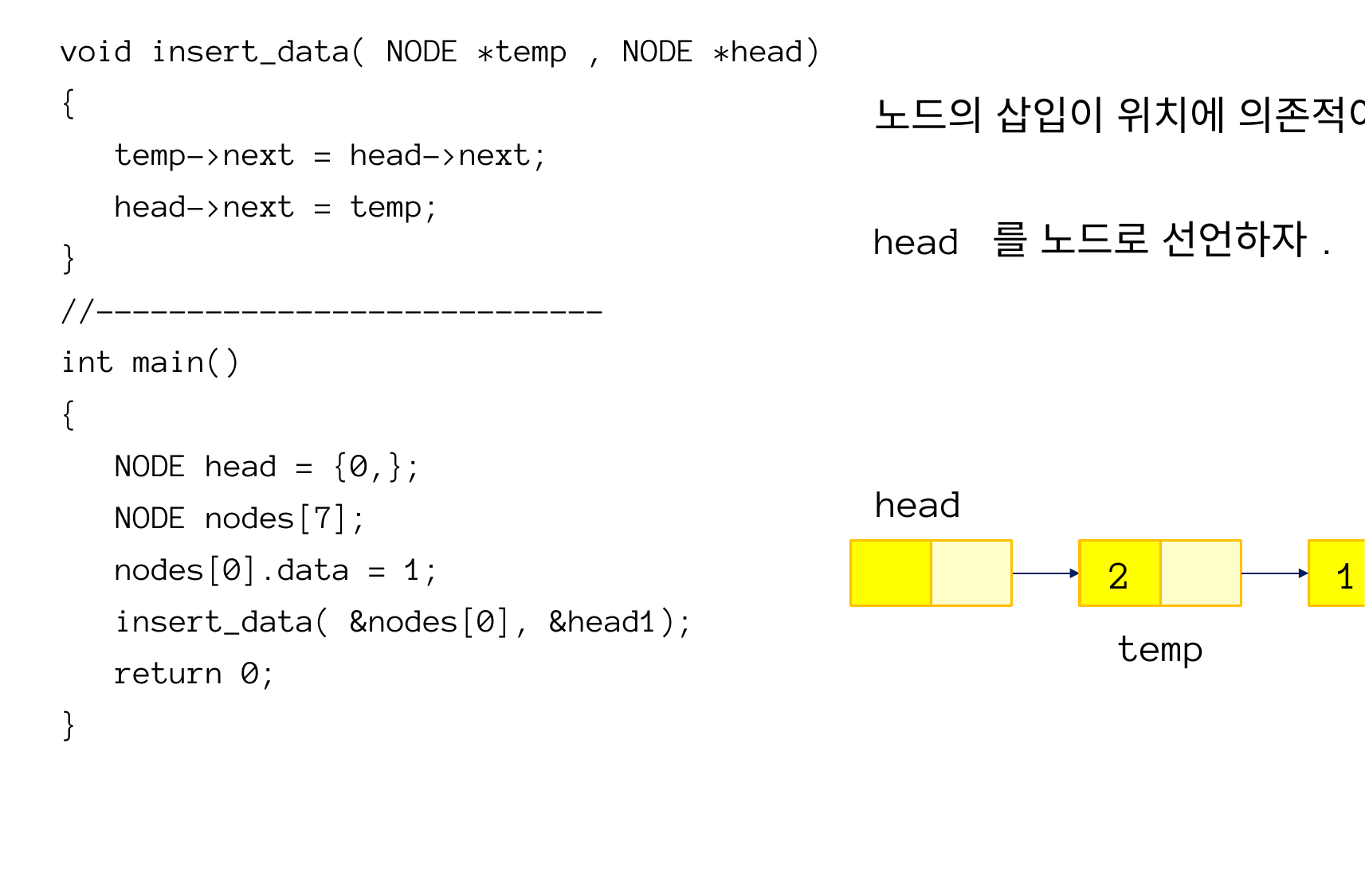

void insert_data( NODE *temp , NODE *head)
{
   temp->next = head->next;
   head->next = temp;
}
//----------------------------
int main()
{
   NODE head = {0,};
   NODE nodes[7];
   nodes[0].data = 1;
   insert_data( &nodes[0], &head1);
   return 0;
}
노드의 삽입이 위치에 의존적이다.

head 를 노드로 선언하자.
head

2

1
0
temp